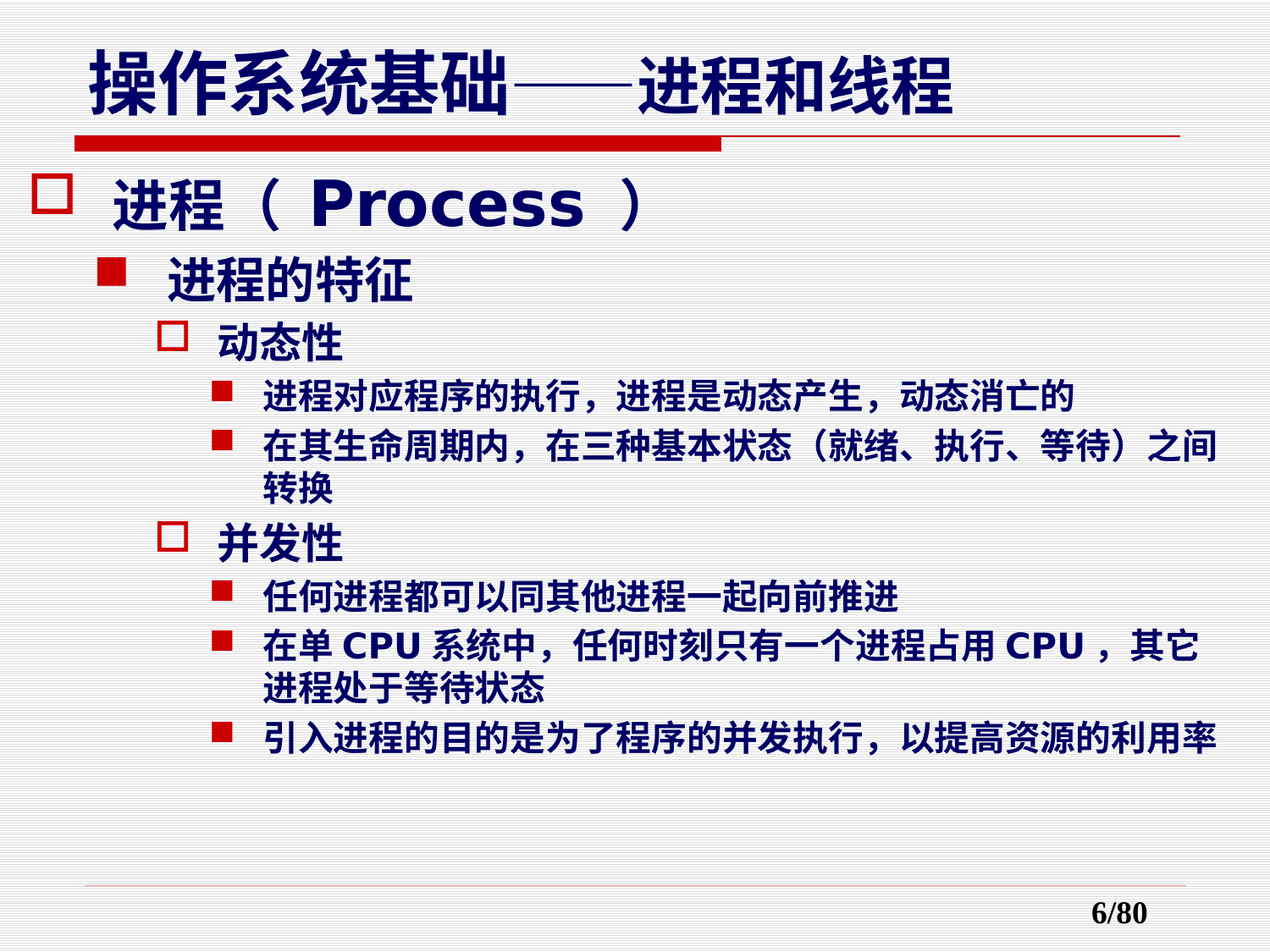

# 操作系统基础——进程和线程
进程（ Process ）
进程的特征
动态性
进程对应程序的执行，进程是动态产生，动态消亡的
在其生命周期内，在三种基本状态（就绪、执行、等待）之间转换
并发性
任何进程都可以同其他进程一起向前推进
在单CPU系统中，任何时刻只有一个进程占用CPU，其它进程处于等待状态
引入进程的目的是为了程序的并发执行，以提高资源的利用率